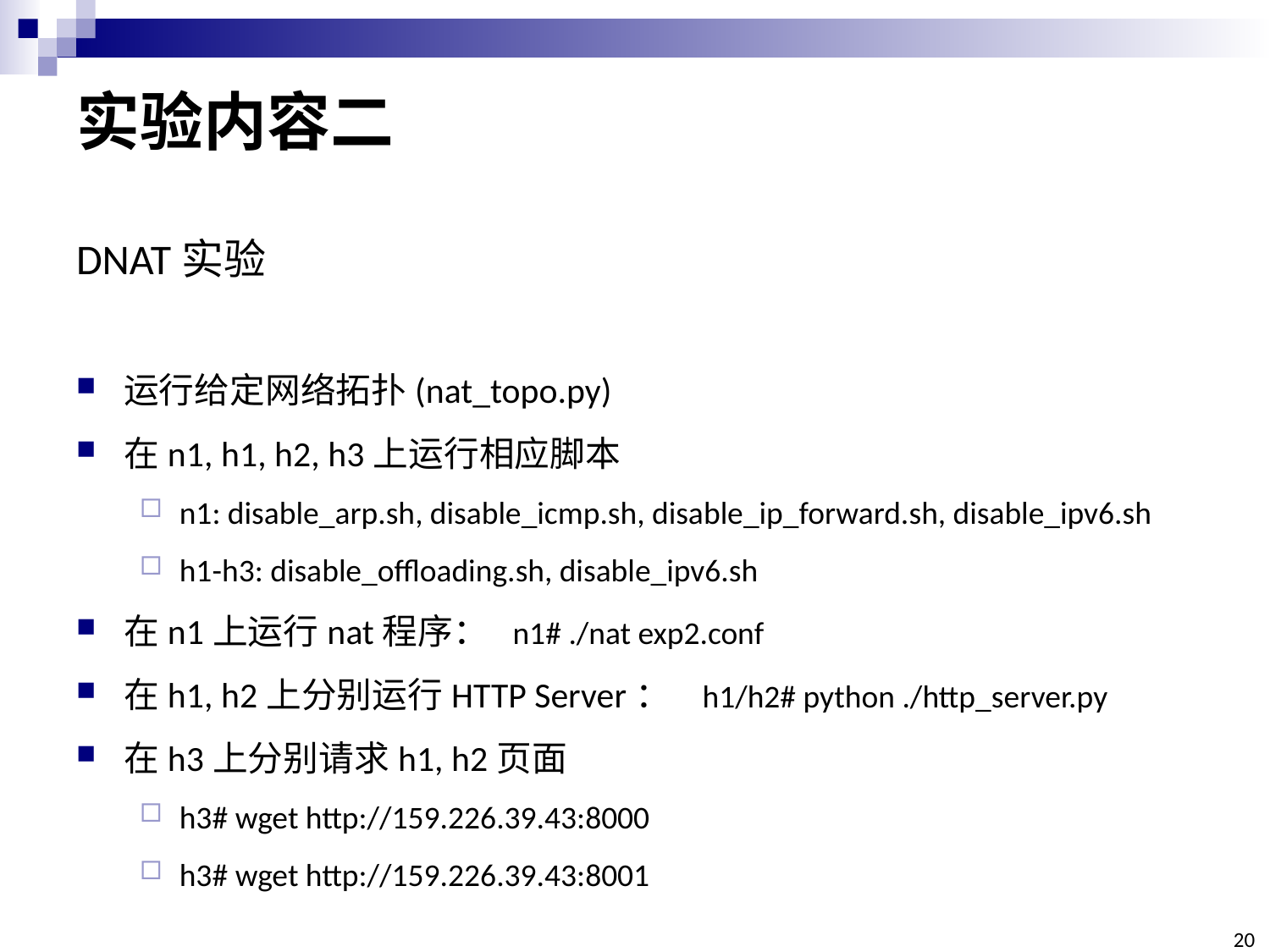

# 实验内容二
DNAT实验

运行给定网络拓扑(nat_topo.py)
在n1, h1, h2, h3上运行相应脚本
n1: disable_arp.sh, disable_icmp.sh, disable_ip_forward.sh, disable_ipv6.sh
h1-h3: disable_offloading.sh, disable_ipv6.sh
在n1上运行nat程序：  n1# ./nat exp2.conf
在h1, h2上分别运行HTTP Server：   h1/h2# python ./http_server.py
在h3上分别请求h1, h2页面
h3# wget http://159.226.39.43:8000
h3# wget http://159.226.39.43:8001
20